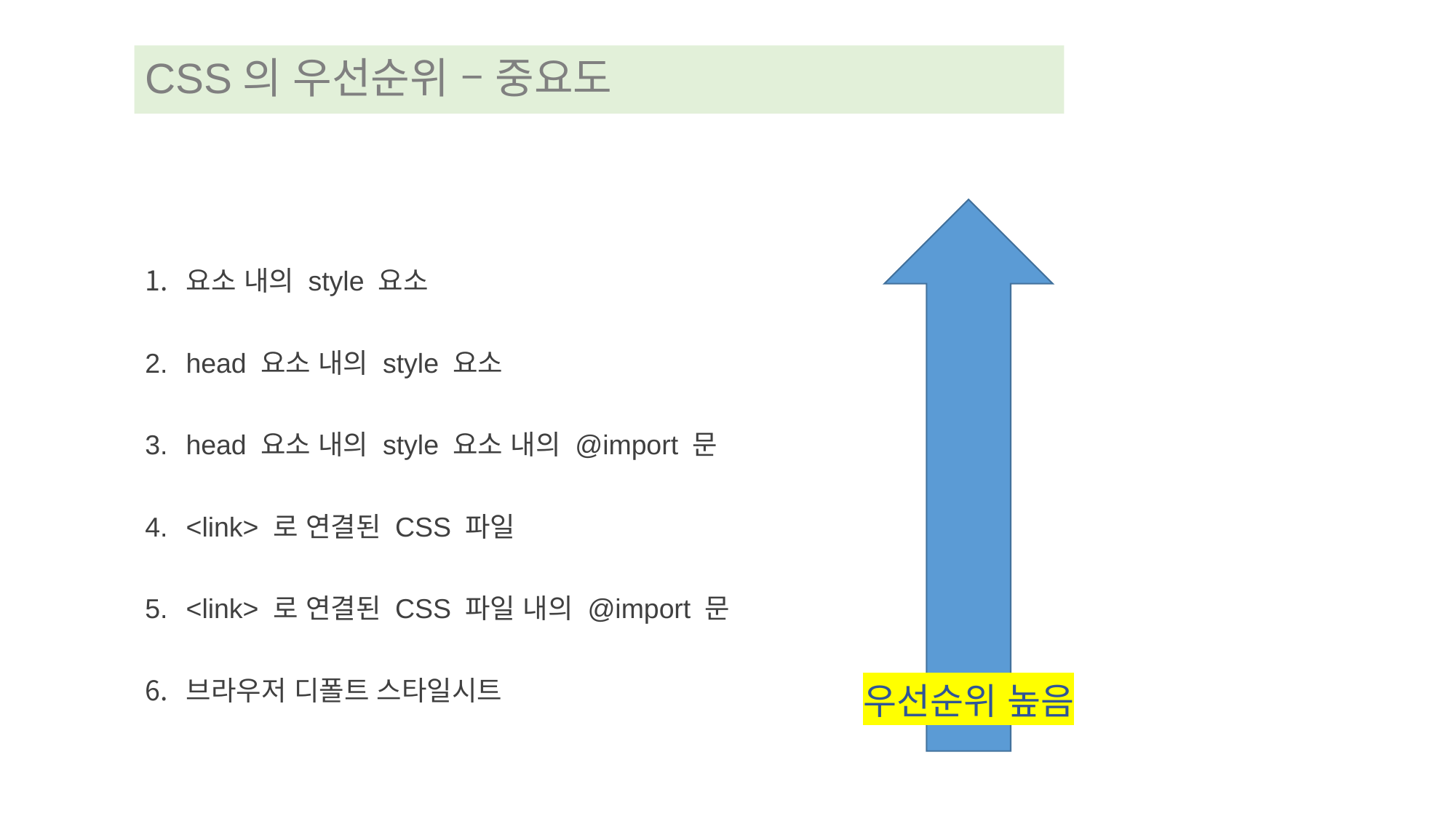

# CSS의 우선순위 – 중요도

요소 내의 style 요소
head 요소 내의 style 요소
head 요소 내의 style 요소 내의 @import 문
<link> 로 연결된 CSS 파일
<link> 로 연결된 CSS 파일 내의 @import 문
브라우저 디폴트 스타일시트

우선순위 높음